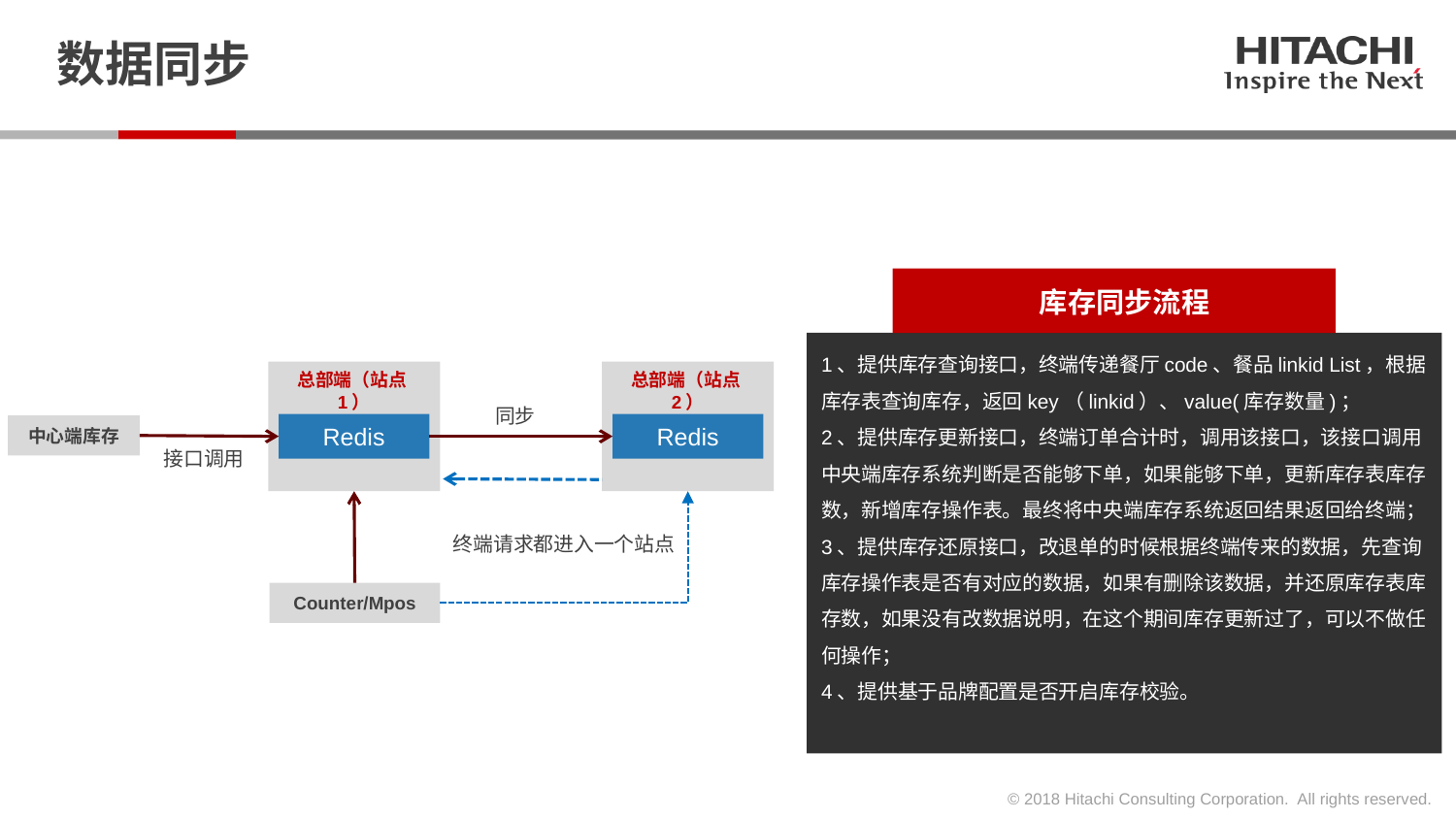

# 数据同步

库存同步流程
1、提供库存查询接口，终端传递餐厅code、餐品linkid List，根据库存表查询库存，返回key（linkid）、value(库存数量)；
2、提供库存更新接口，终端订单合计时，调用该接口，该接口调用中央端库存系统判断是否能够下单，如果能够下单，更新库存表库存数，新增库存操作表。最终将中央端库存系统返回结果返回给终端；
3、提供库存还原接口，改退单的时候根据终端传来的数据，先查询库存操作表是否有对应的数据，如果有删除该数据，并还原库存表库存数，如果没有改数据说明，在这个期间库存更新过了，可以不做任何操作；
4、提供基于品牌配置是否开启库存校验。
总部端（站点1）
Redis
总部端（站点2）
Redis
同步
中心端库存
接口调用
终端请求都进入一个站点
Counter/Mpos